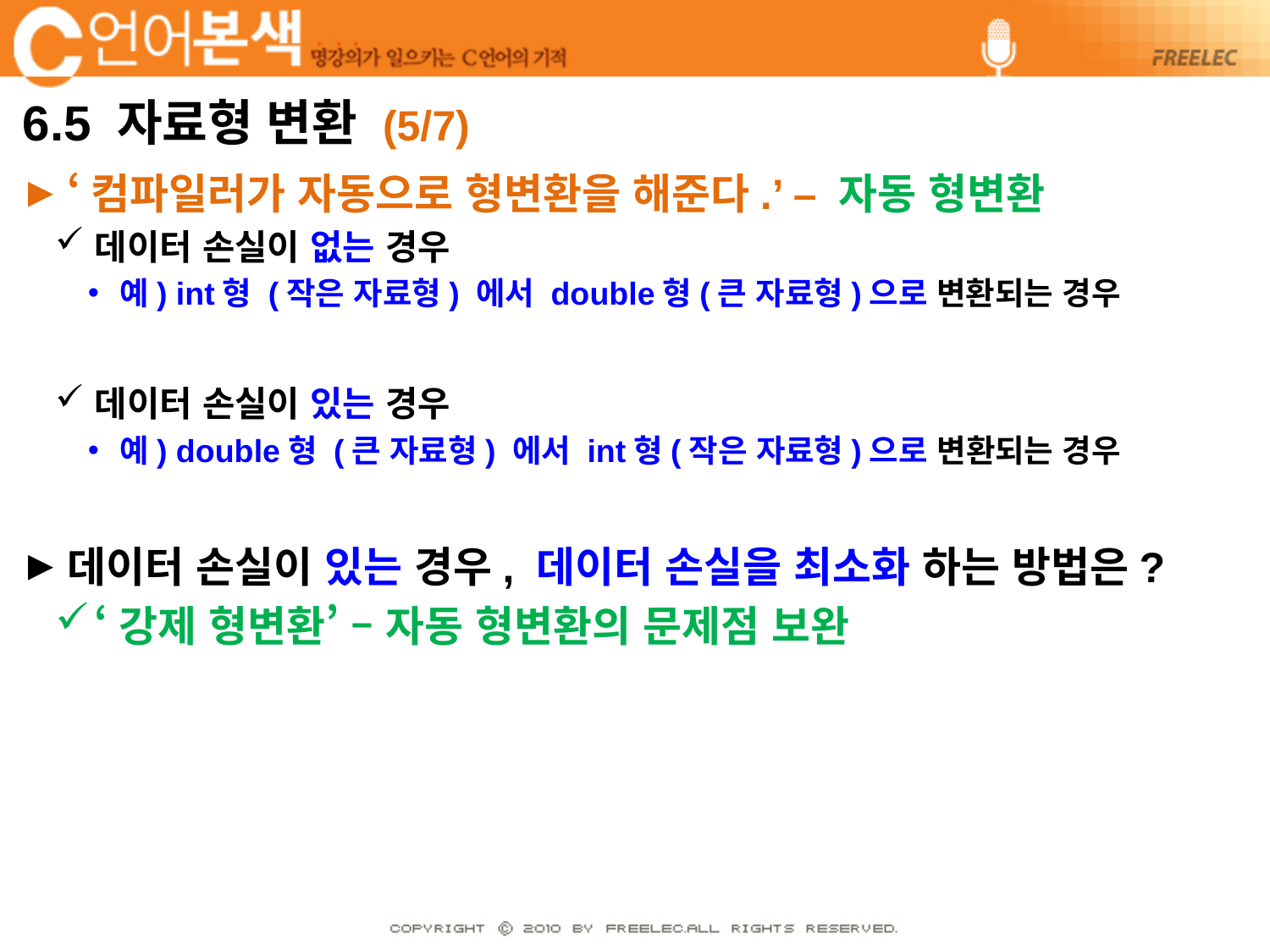

# 6.5 자료형 변환 (5/7)
‘컴파일러가 자동으로 형변환을 해준다.’ – 자동 형변환
데이터 손실이 없는 경우
예) int형 (작은 자료형) 에서 double형(큰 자료형)으로 변환되는 경우

데이터 손실이 있는 경우
예) double형 (큰 자료형) 에서 int형(작은 자료형)으로 변환되는 경우

데이터 손실이 있는 경우, 데이터 손실을 최소화 하는 방법은?
‘강제 형변환’ – 자동 형변환의 문제점 보완